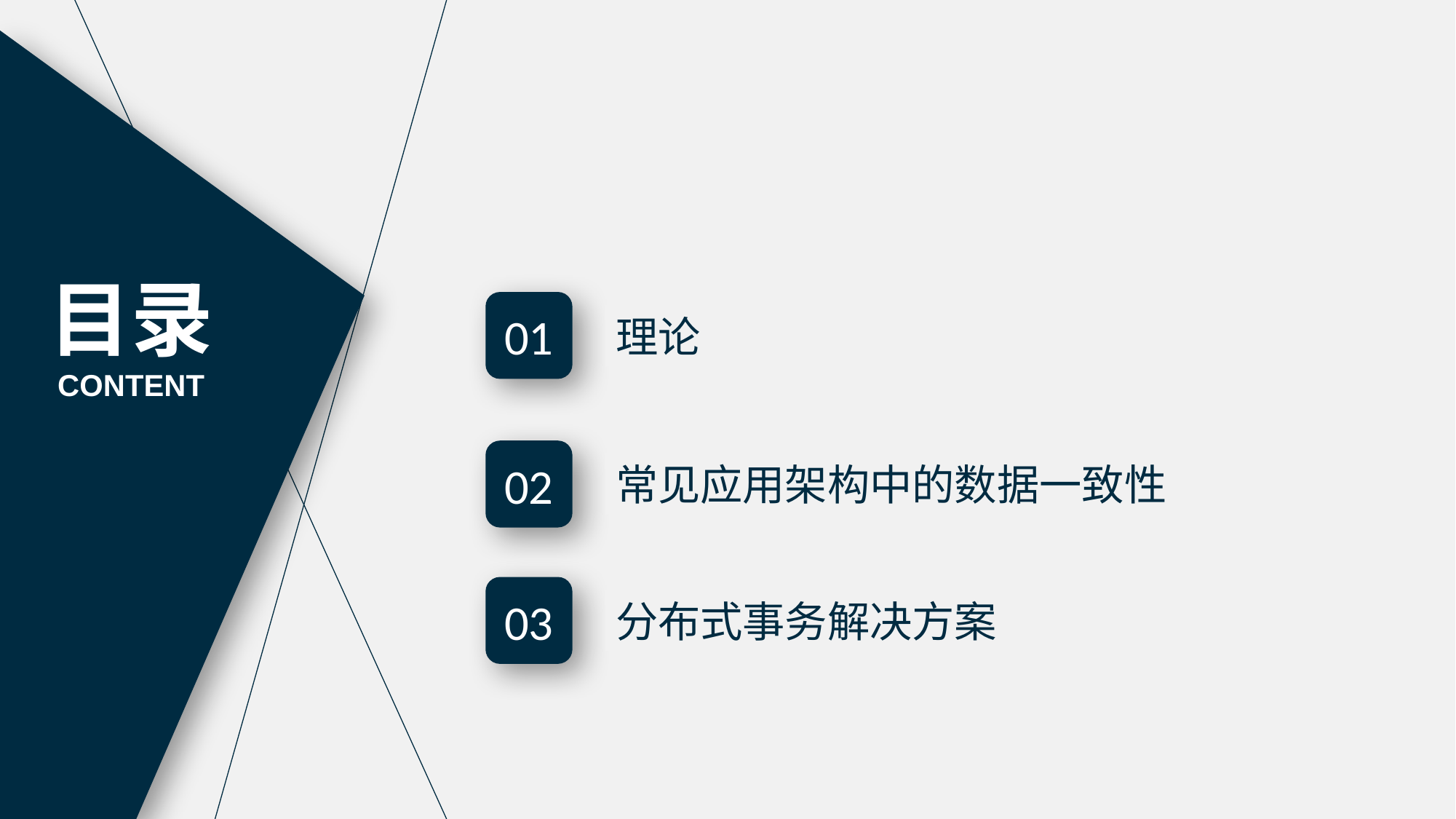

目录
CONTENT

01
理论

02
常见应用架构中的数据一致性

03
分布式事务解决方案